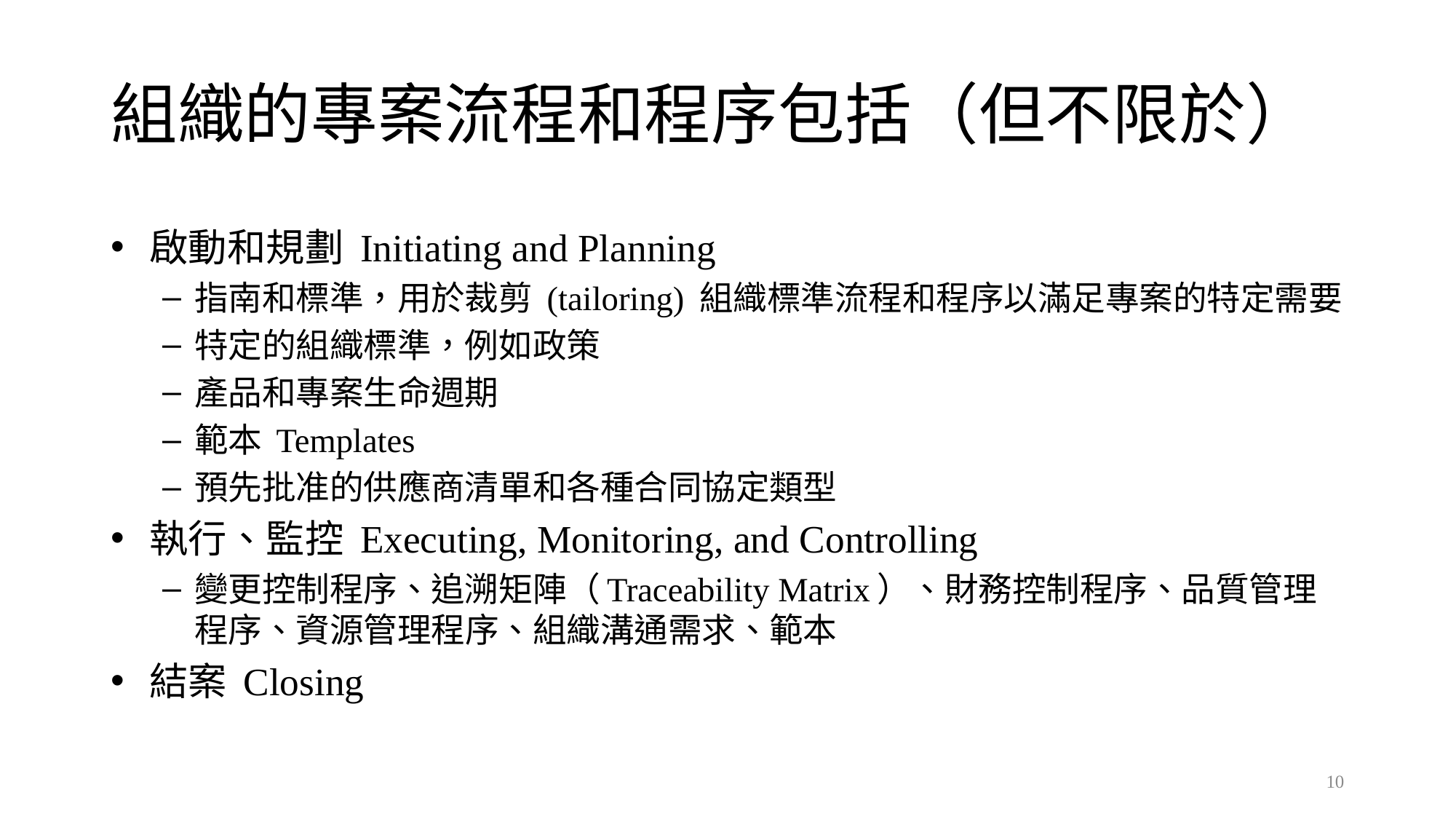

# 組織的專案流程和程序包括（但不限於）
啟動和規劃 Initiating and Planning
指南和標準，用於裁剪 (tailoring) 組織標準流程和程序以滿足專案的特定需要
特定的組織標準，例如政策
產品和專案生命週期
範本 Templates
預先批准的供應商清單和各種合同協定類型
執行、監控 Executing, Monitoring, and Controlling
變更控制程序、追溯矩陣（Traceability Matrix）、財務控制程序、品質管理程序、資源管理程序、組織溝通需求、範本
結案 Closing
10